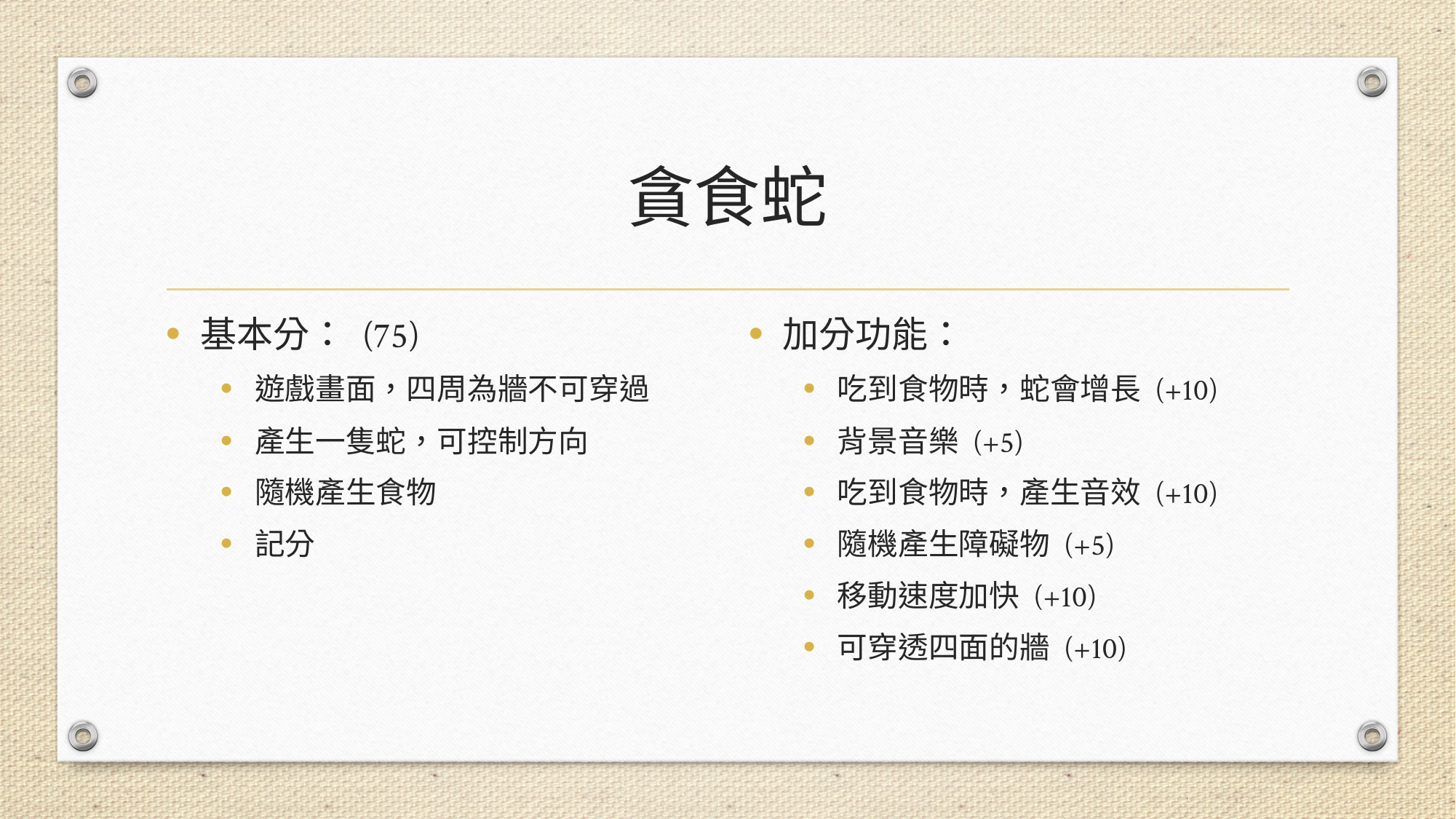

# 貪食蛇
基本分： (75)
遊戲畫面，四周為牆不可穿過
產生一隻蛇，可控制方向
隨機產生食物
記分

加分功能：
吃到食物時，蛇會增長 (+10)
背景音樂 (+5)
吃到食物時，產生音效 (+10)
隨機產生障礙物 (+5)
移動速度加快 (+10)
可穿透四面的牆 (+10)